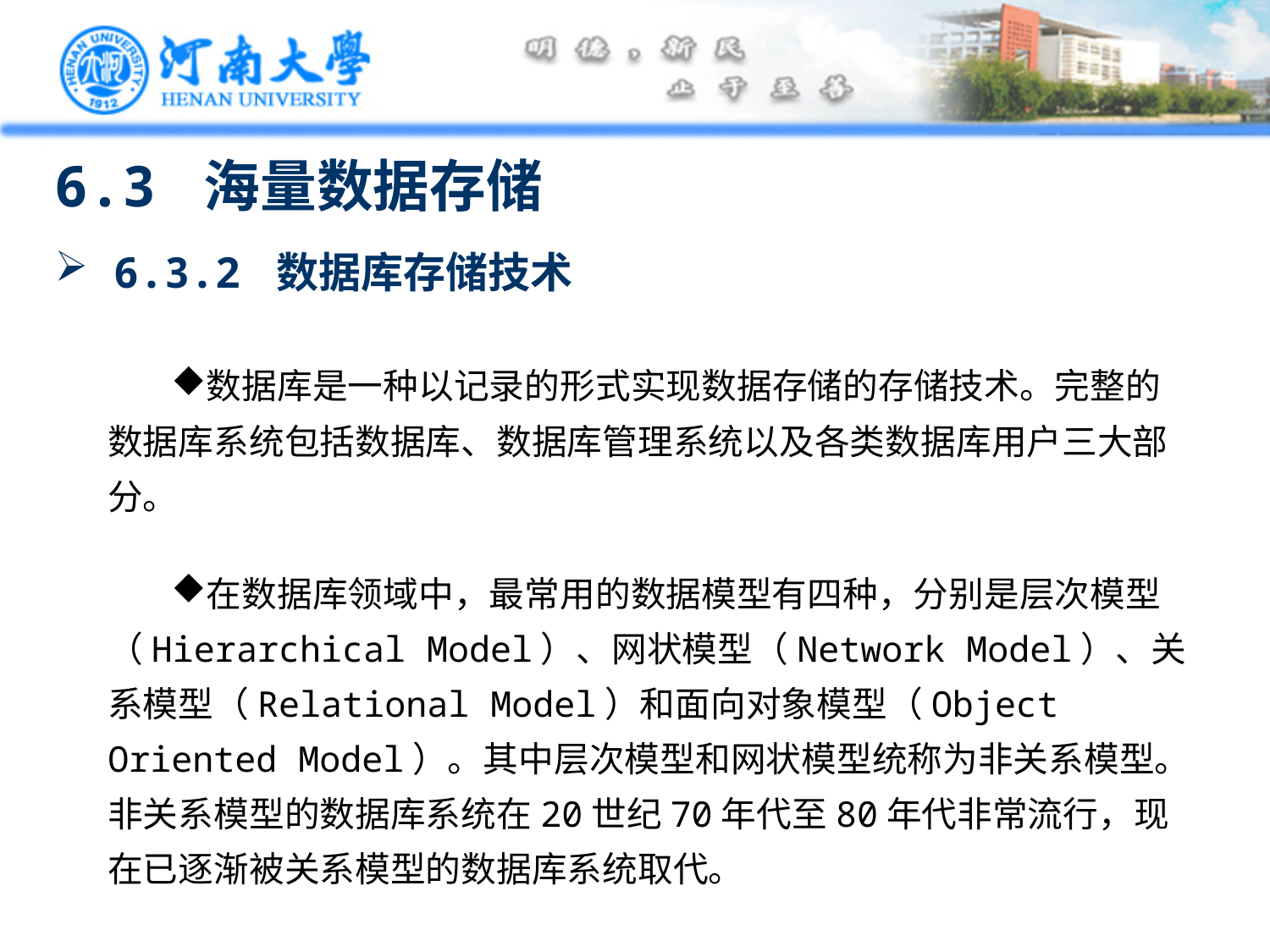

6.3 海量数据存储
 6.3.2 数据库存储技术
数据库是一种以记录的形式实现数据存储的存储技术。完整的数据库系统包括数据库、数据库管理系统以及各类数据库用户三大部分。
在数据库领域中，最常用的数据模型有四种，分别是层次模型（Hierarchical Model）、网状模型（Network Model）、关系模型（Relational Model）和面向对象模型（Object Oriented Model）。其中层次模型和网状模型统称为非关系模型。非关系模型的数据库系统在20世纪70年代至80年代非常流行，现在已逐渐被关系模型的数据库系统取代。